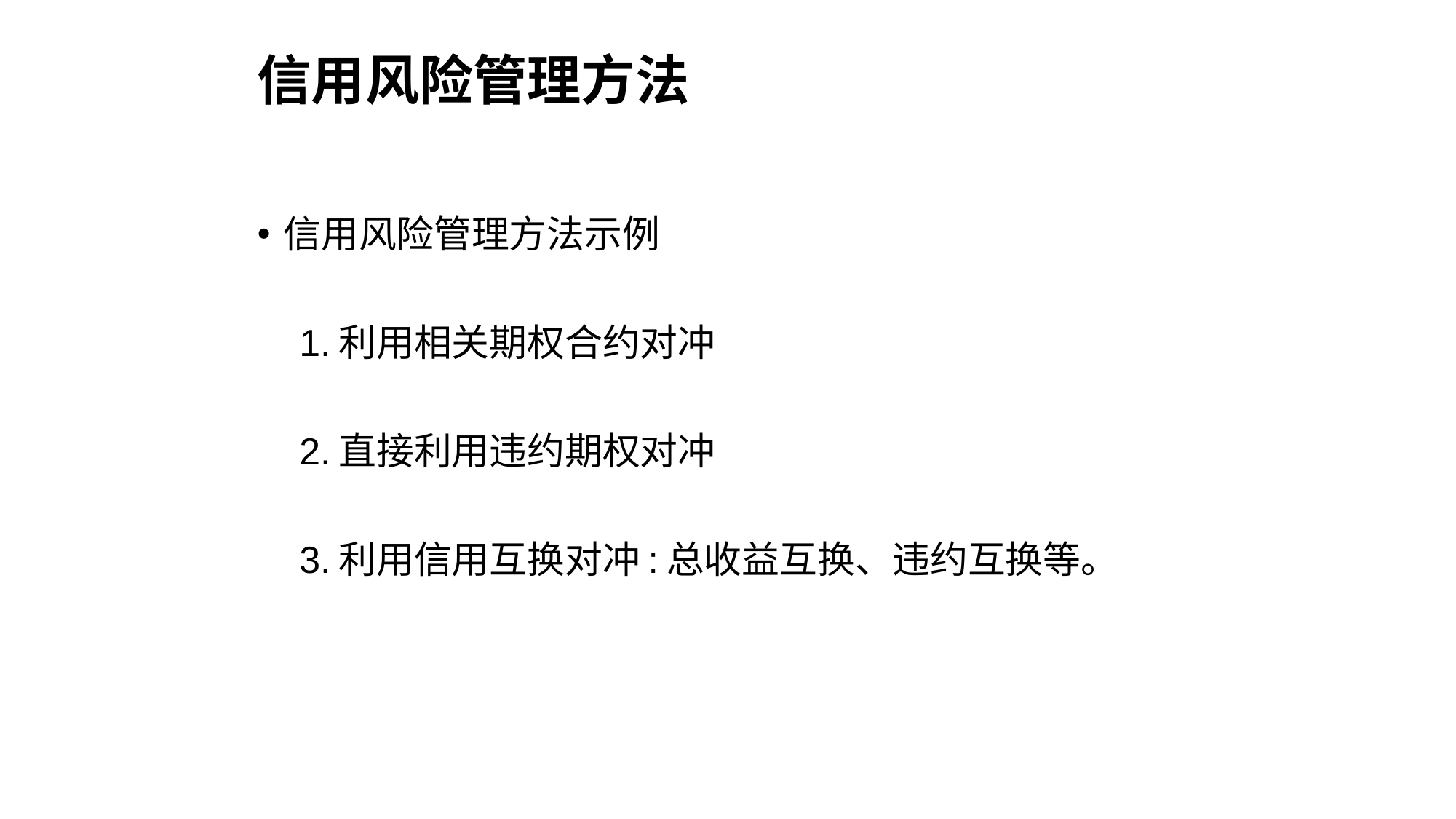

信用风险管理方法

信用风险管理方法示例

    1.利用相关期权合约对冲

    2.直接利用违约期权对冲

    3.利用信用互换对冲:总收益互换、违约互换等。